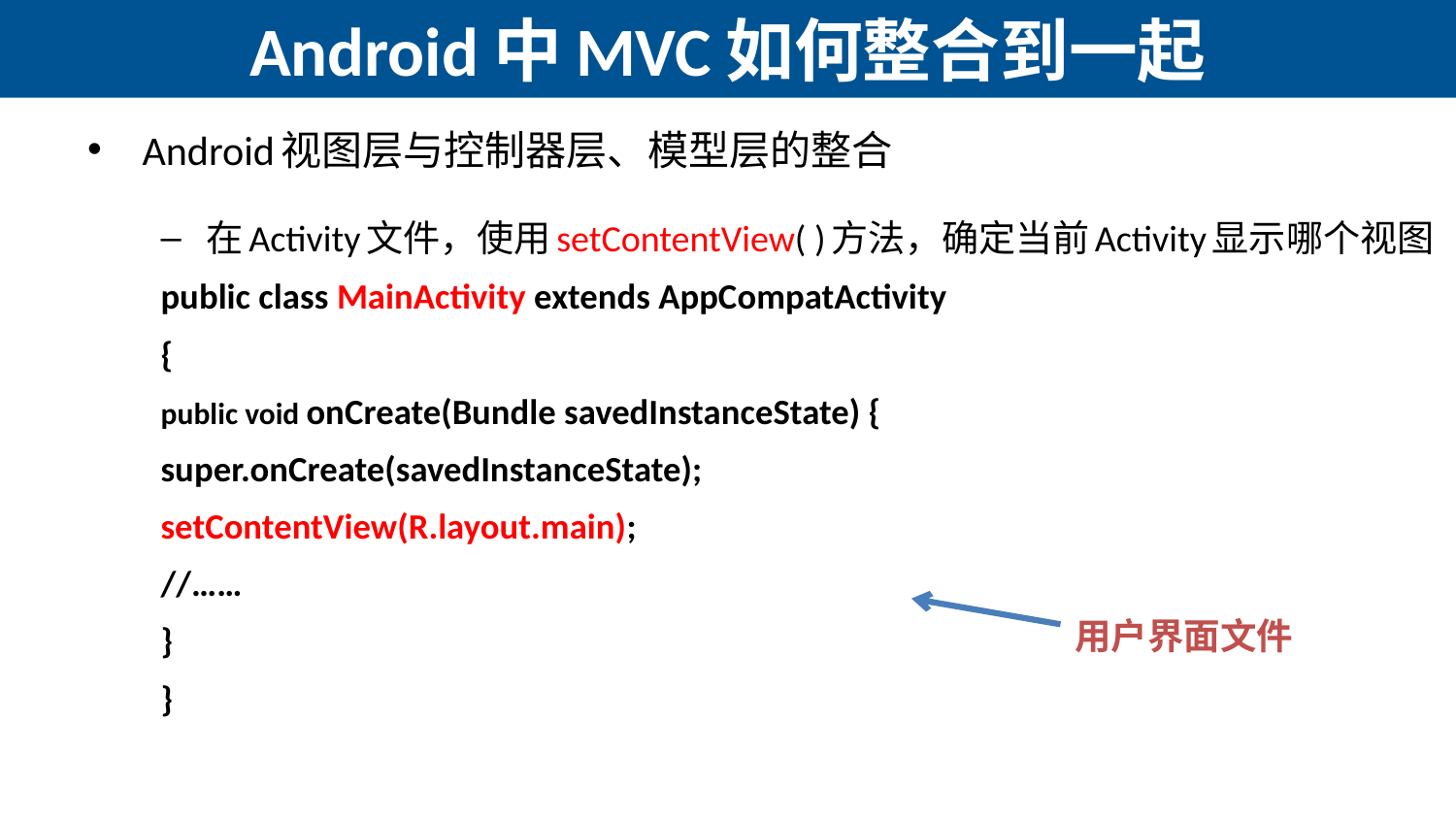

# Android中MVC如何整合到一起

Android视图层与控制器层、模型层的整合
在Activity文件，使用setContentView( )方法，确定当前Activity显示哪个视图
public class MainActivity extends AppCompatActivity
{
	public void onCreate(Bundle savedInstanceState) {
		super.onCreate(savedInstanceState);
		setContentView(R.layout.main);
		//……
	}
}

用户界面文件